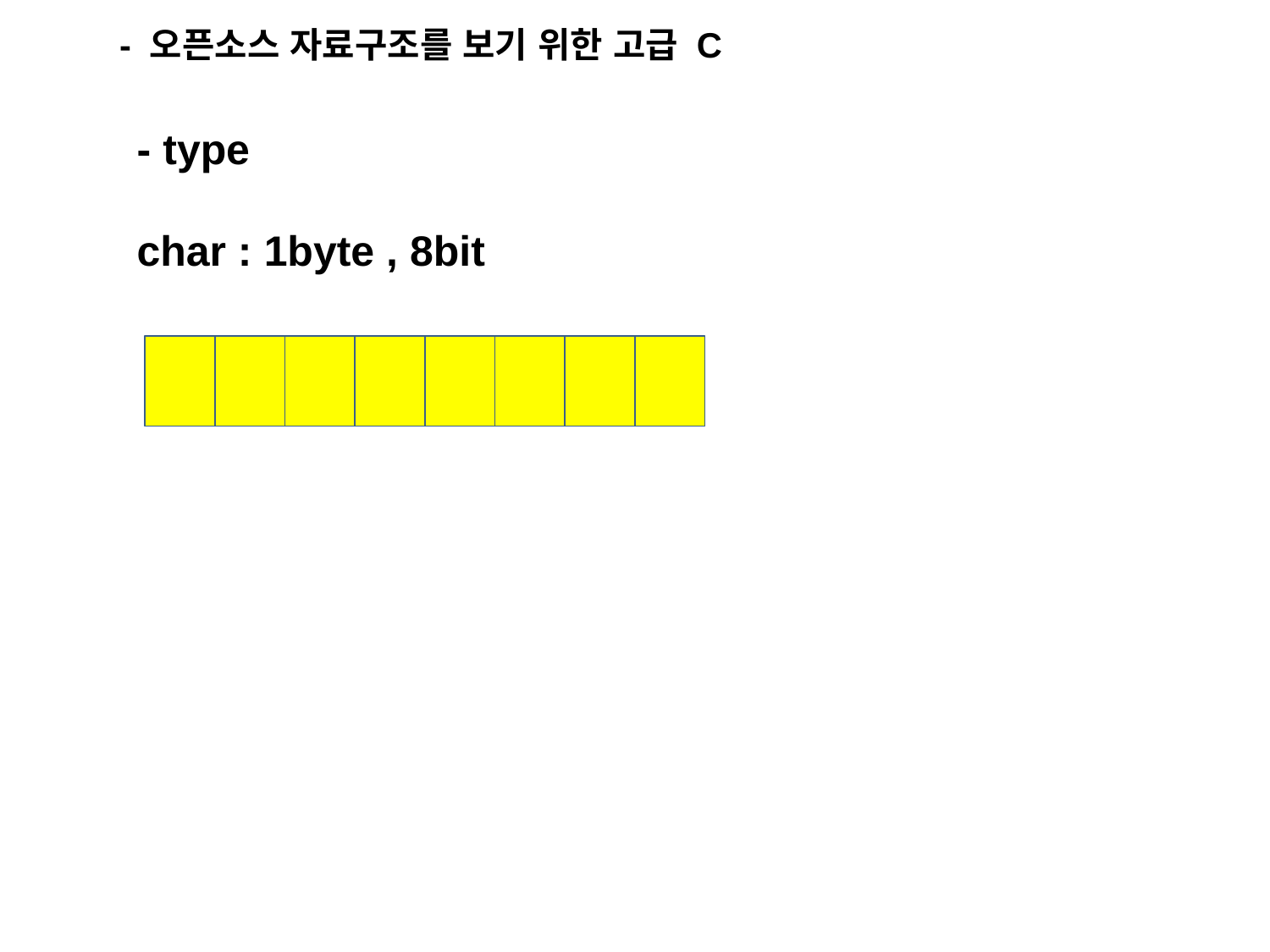

- 오픈소스 자료구조를 보기 위한 고급 C
- type

char : 1byte , 8bit